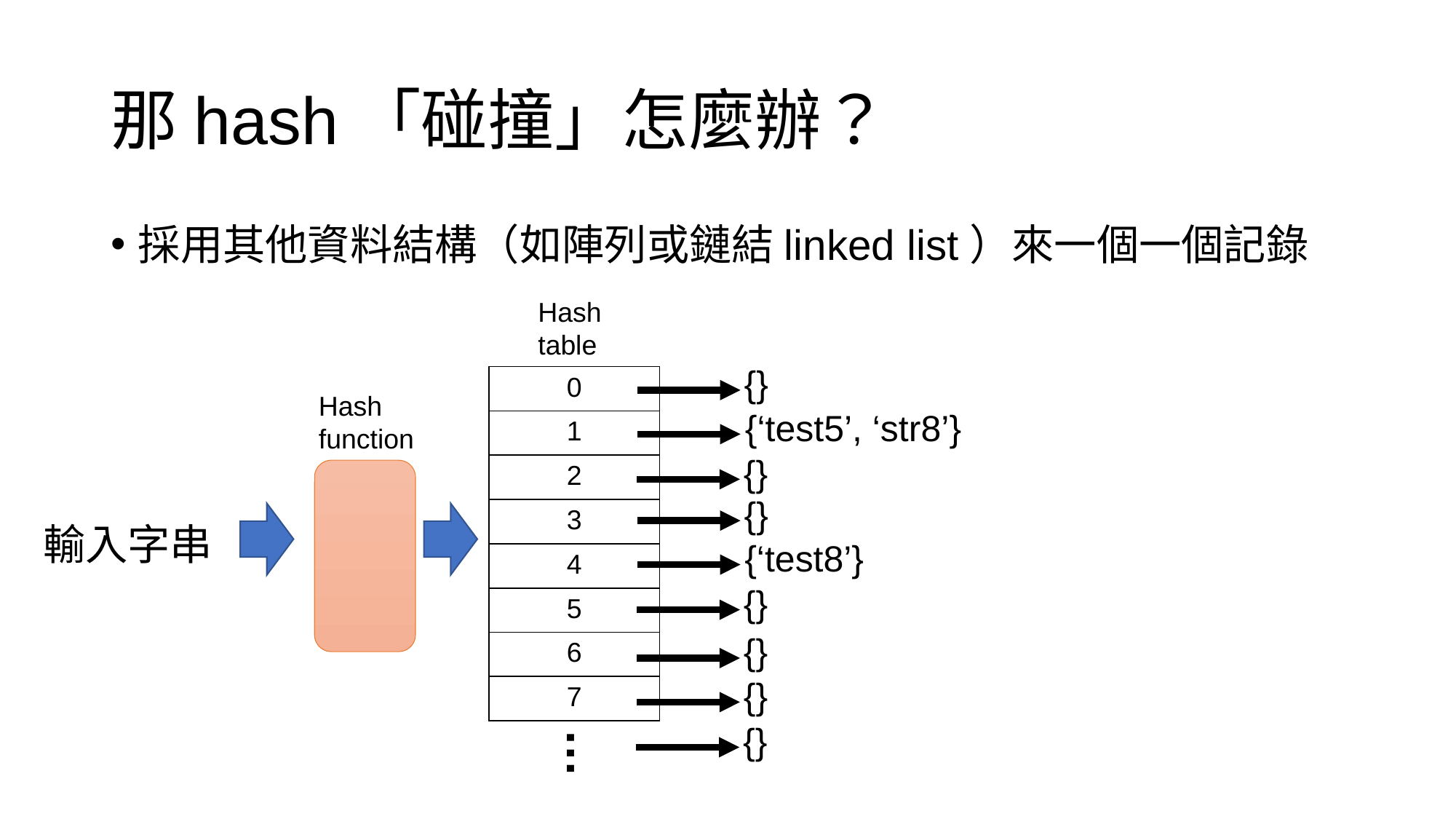

# 那hash「碰撞」怎麼辦？
採用其他資料結構（如陣列或鏈結linked list）來一個一個記錄
Hash table
{}
| 0 |
| --- |
| 1 |
| 2 |
| 3 |
| 4 |
| 5 |
| 6 |
| 7 |
Hash function
{‘test5’, ‘str8’}
{}

{}

輸入字串
{‘test8’}
{}
{}
{}
{}
…